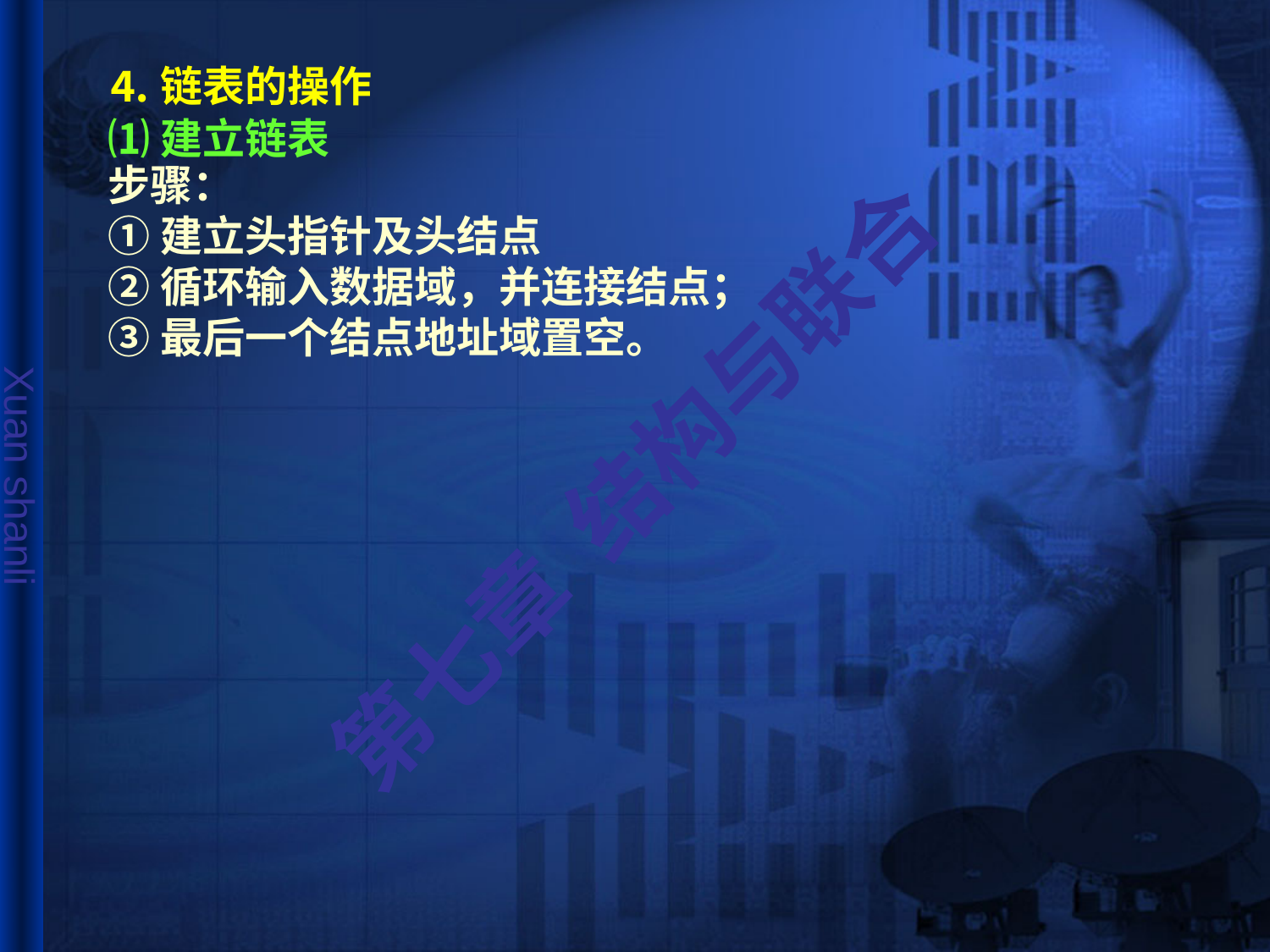

# ⒋链表的操作
⑴建立链表
步骤：
①建立头指针及头结点
②循环输入数据域，并连接结点；
③最后一个结点地址域置空。